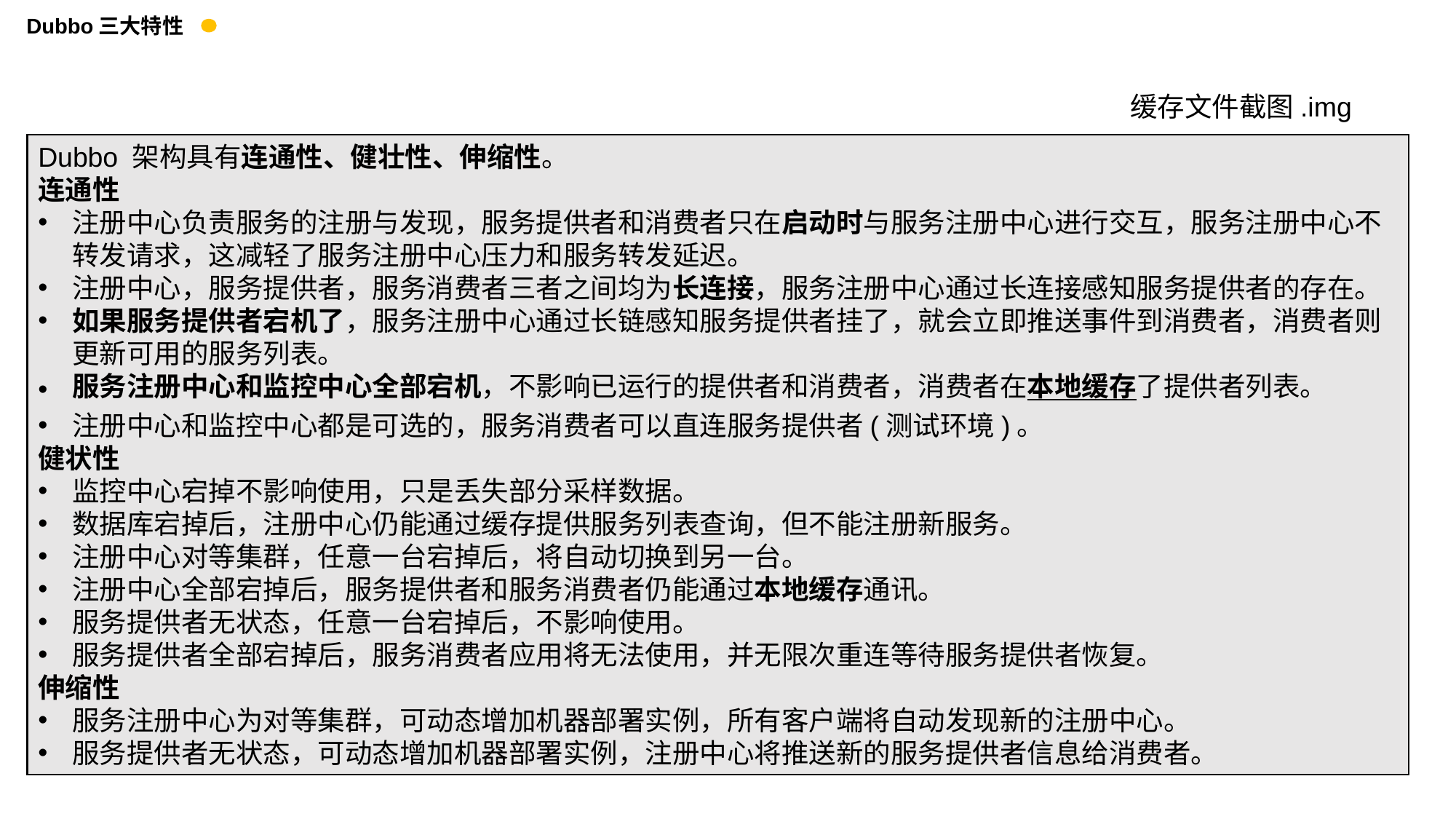

Dubbo三大特性

缓存文件截图.img

Dubbo 架构具有连通性、健壮性、伸缩性。
连通性
注册中心负责服务的注册与发现，服务提供者和消费者只在启动时与服务注册中心进行交互，服务注册中心不转发请求，这减轻了服务注册中心压力和服务转发延迟。
注册中心，服务提供者，服务消费者三者之间均为长连接，服务注册中心通过长连接感知服务提供者的存在。
如果服务提供者宕机了，服务注册中心通过长链感知服务提供者挂了，就会立即推送事件到消费者，消费者则更新可用的服务列表。
服务注册中心和监控中心全部宕机，不影响已运行的提供者和消费者，消费者在本地缓存了提供者列表。
注册中心和监控中心都是可选的，服务消费者可以直连服务提供者(测试环境)。
健状性
监控中心宕掉不影响使用，只是丢失部分采样数据。
数据库宕掉后，注册中心仍能通过缓存提供服务列表查询，但不能注册新服务。
注册中心对等集群，任意一台宕掉后，将自动切换到另一台。
注册中心全部宕掉后，服务提供者和服务消费者仍能通过本地缓存通讯。
服务提供者无状态，任意一台宕掉后，不影响使用。
服务提供者全部宕掉后，服务消费者应用将无法使用，并无限次重连等待服务提供者恢复。
伸缩性
服务注册中心为对等集群，可动态增加机器部署实例，所有客户端将自动发现新的注册中心。
服务提供者无状态，可动态增加机器部署实例，注册中心将推送新的服务提供者信息给消费者。